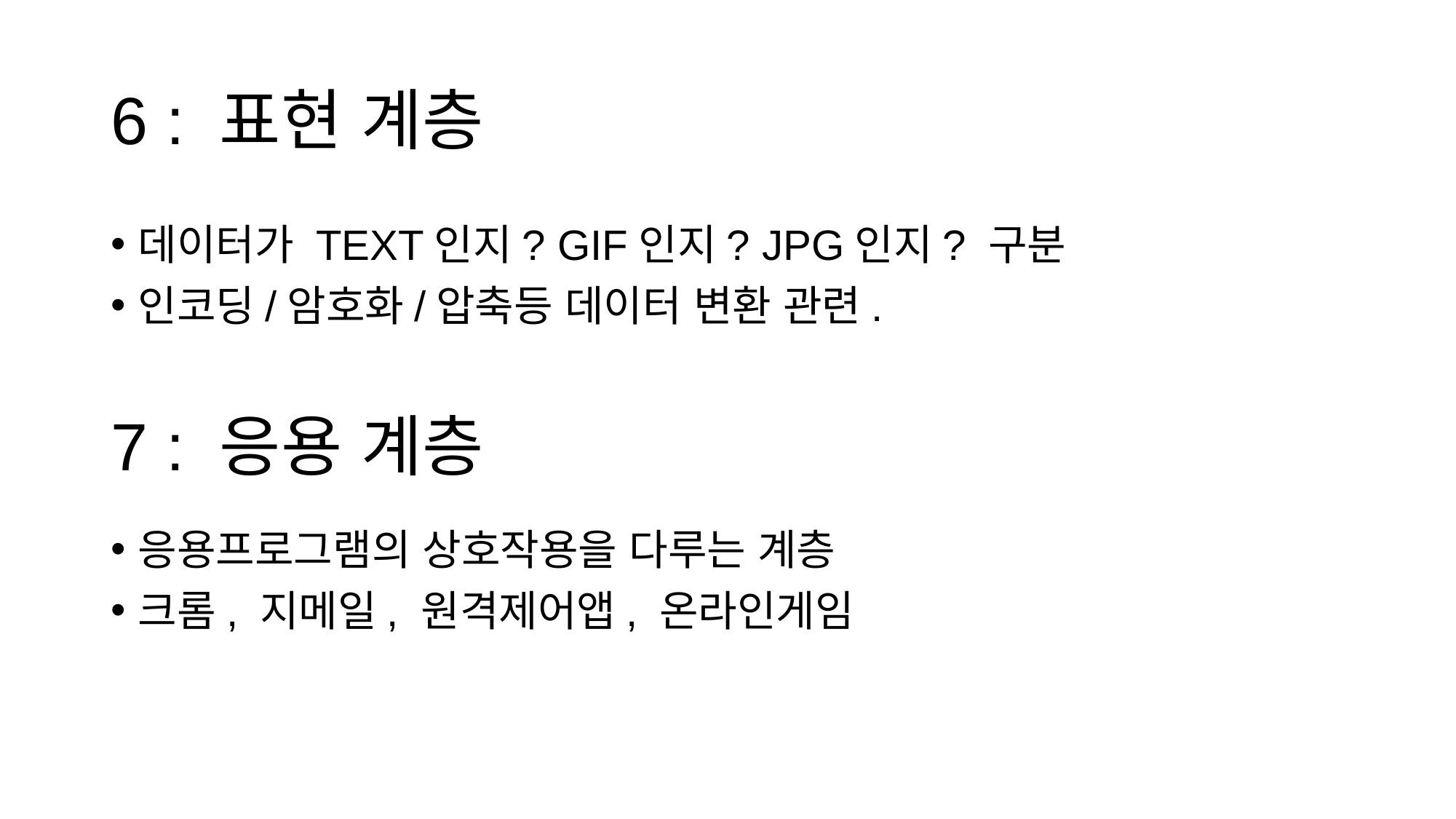

# 6 : 표현 계층
데이터가 TEXT인지? GIF인지? JPG인지? 구분
인코딩/암호화/압축등 데이터 변환 관련.

응용프로그램의 상호작용을 다루는 계층
크롬, 지메일, 원격제어앱, 온라인게임
7 : 응용 계층